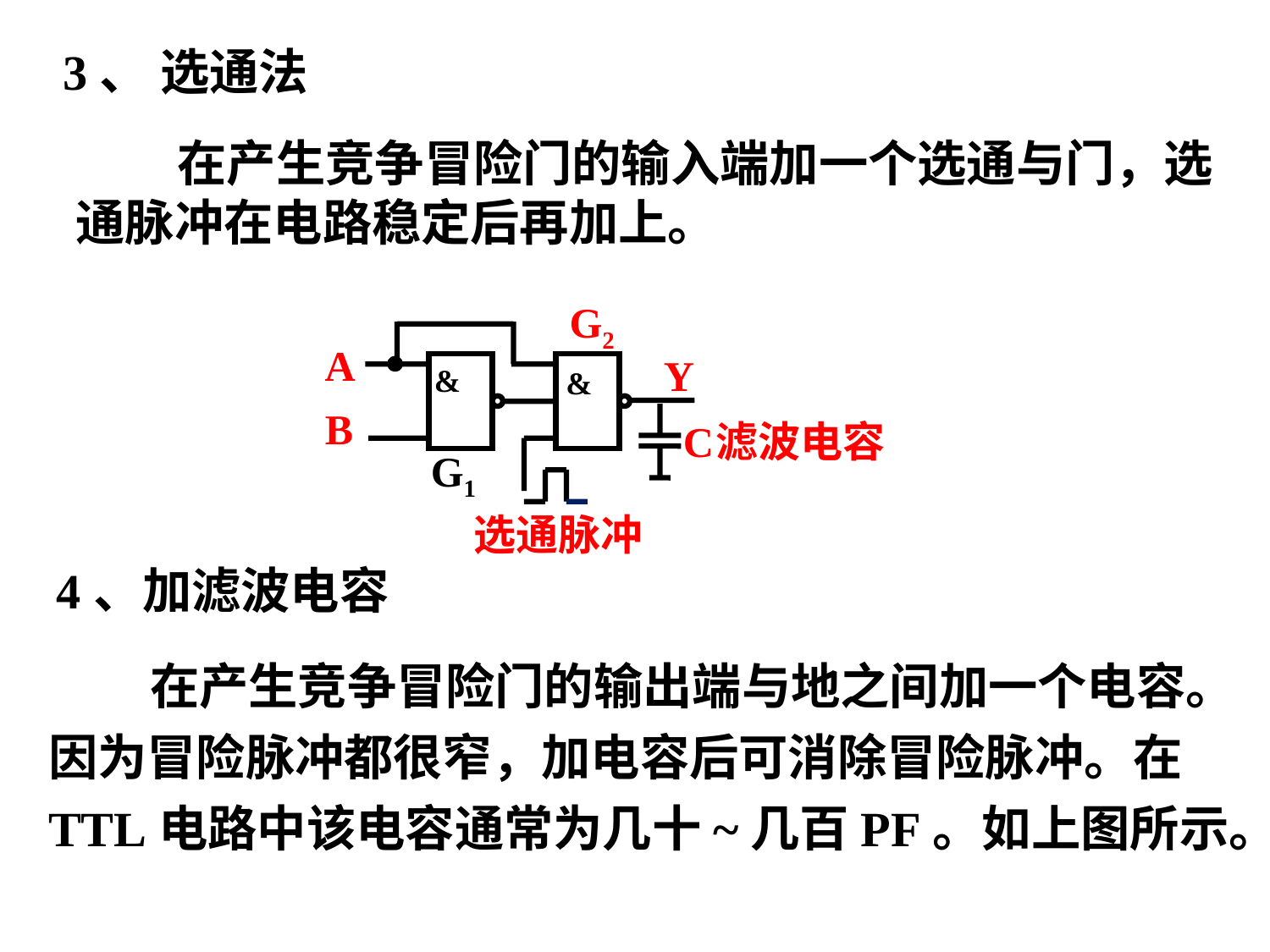

# 3、 选通法
        在产生竞争冒险门的输入端加一个选通与门，选通脉冲在电路稳定后再加上。
G2

A
Y

B

G1

选通脉冲
&
&

C
滤波电容

4、加滤波电容
        在产生竞争冒险门的输出端与地之间加一个电容。
因为冒险脉冲都很窄，加电容后可消除冒险脉冲。在
TTL电路中该电容通常为几十~几百PF。如上图所示。